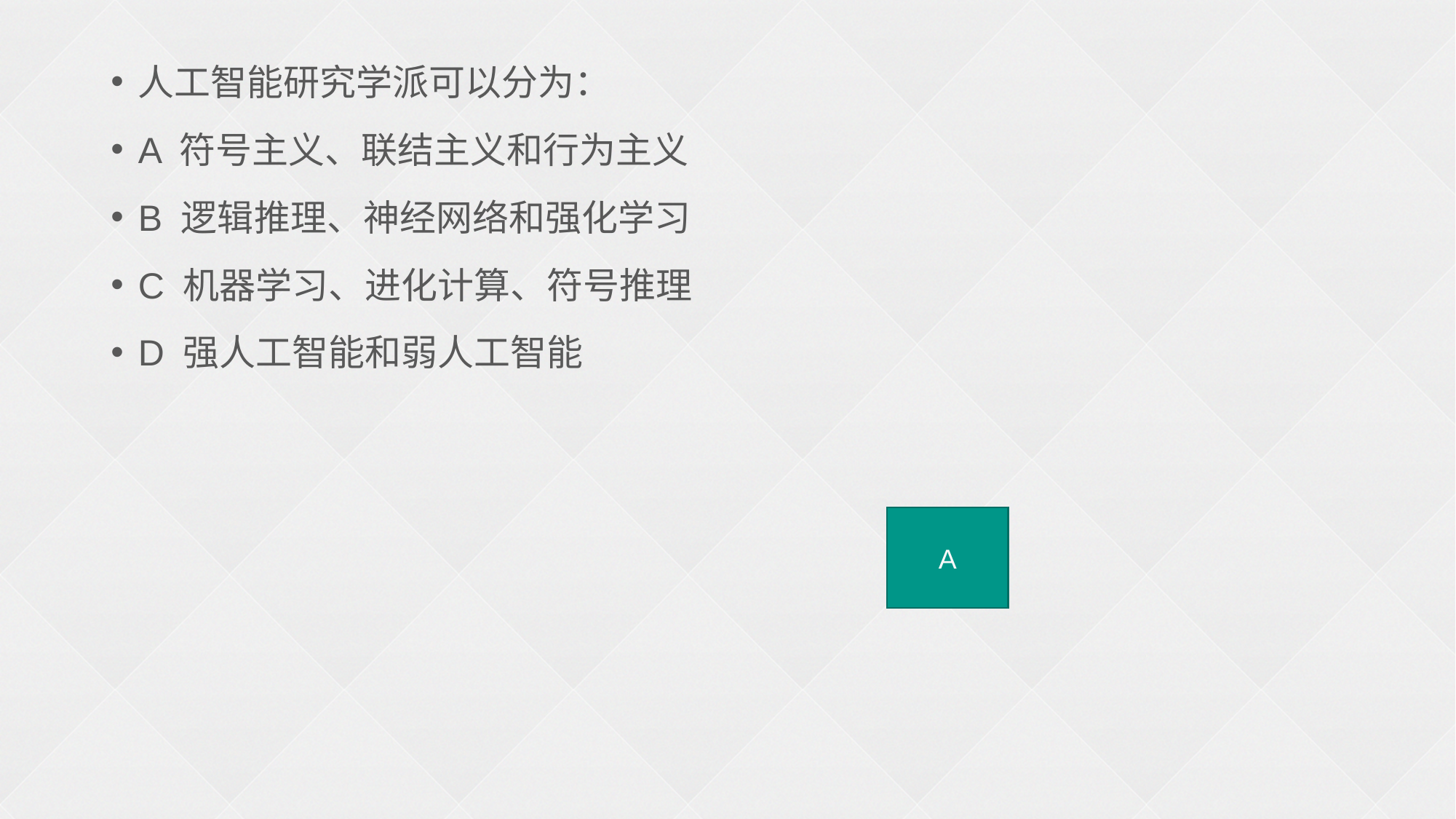

人工智能研究学派可以分为：
A 符号主义、联结主义和行为主义
B 逻辑推理、神经网络和强化学习
C 机器学习、进化计算、符号推理
D 强人工智能和弱人工智能
A